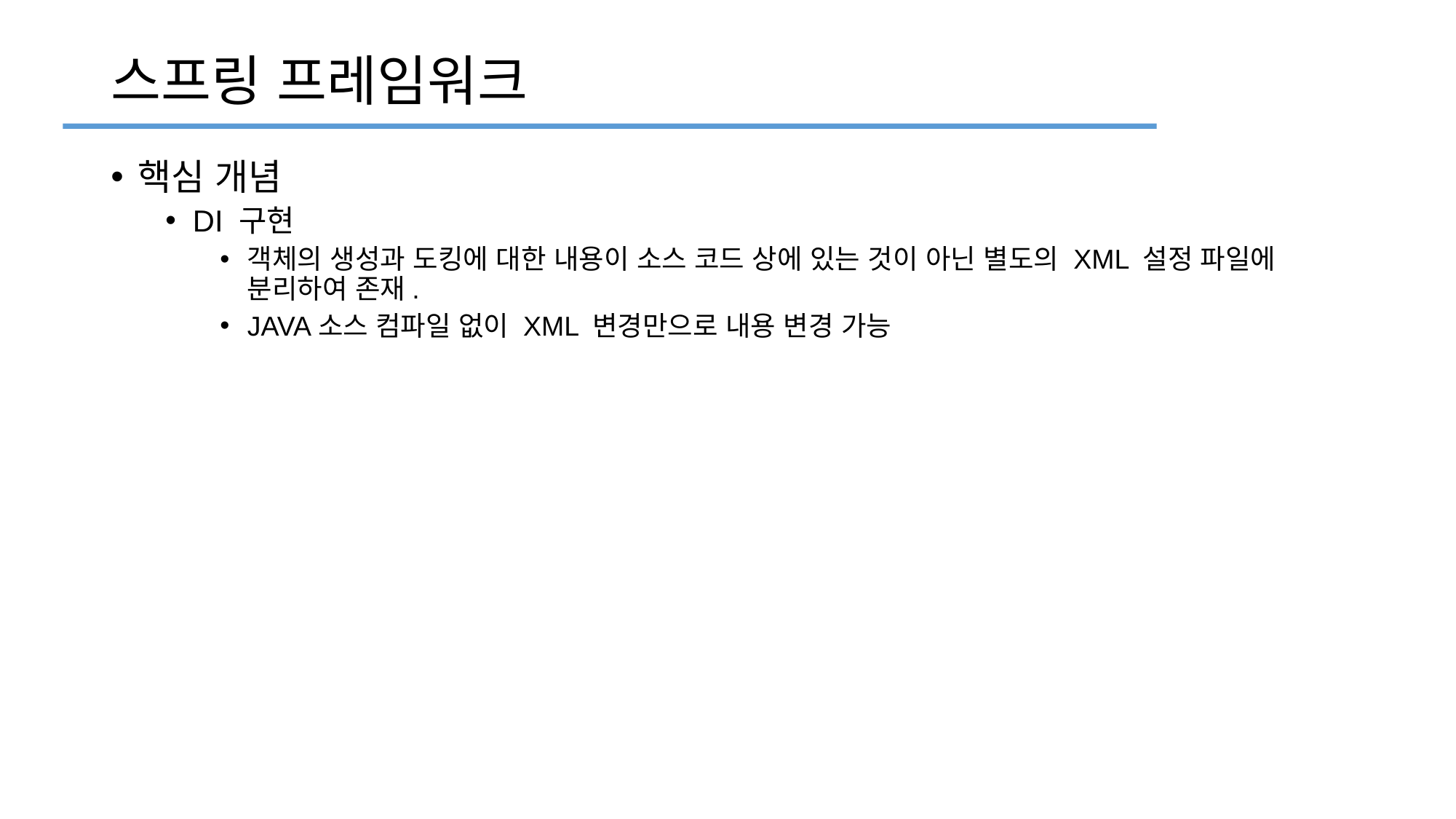

# 스프링 프레임워크
핵심 개념
DI 구현
객체의 생성과 도킹에 대한 내용이 소스 코드 상에 있는 것이 아닌 별도의 XML 설정 파일에 분리하여 존재.
JAVA소스 컴파일 없이 XML 변경만으로 내용 변경 가능